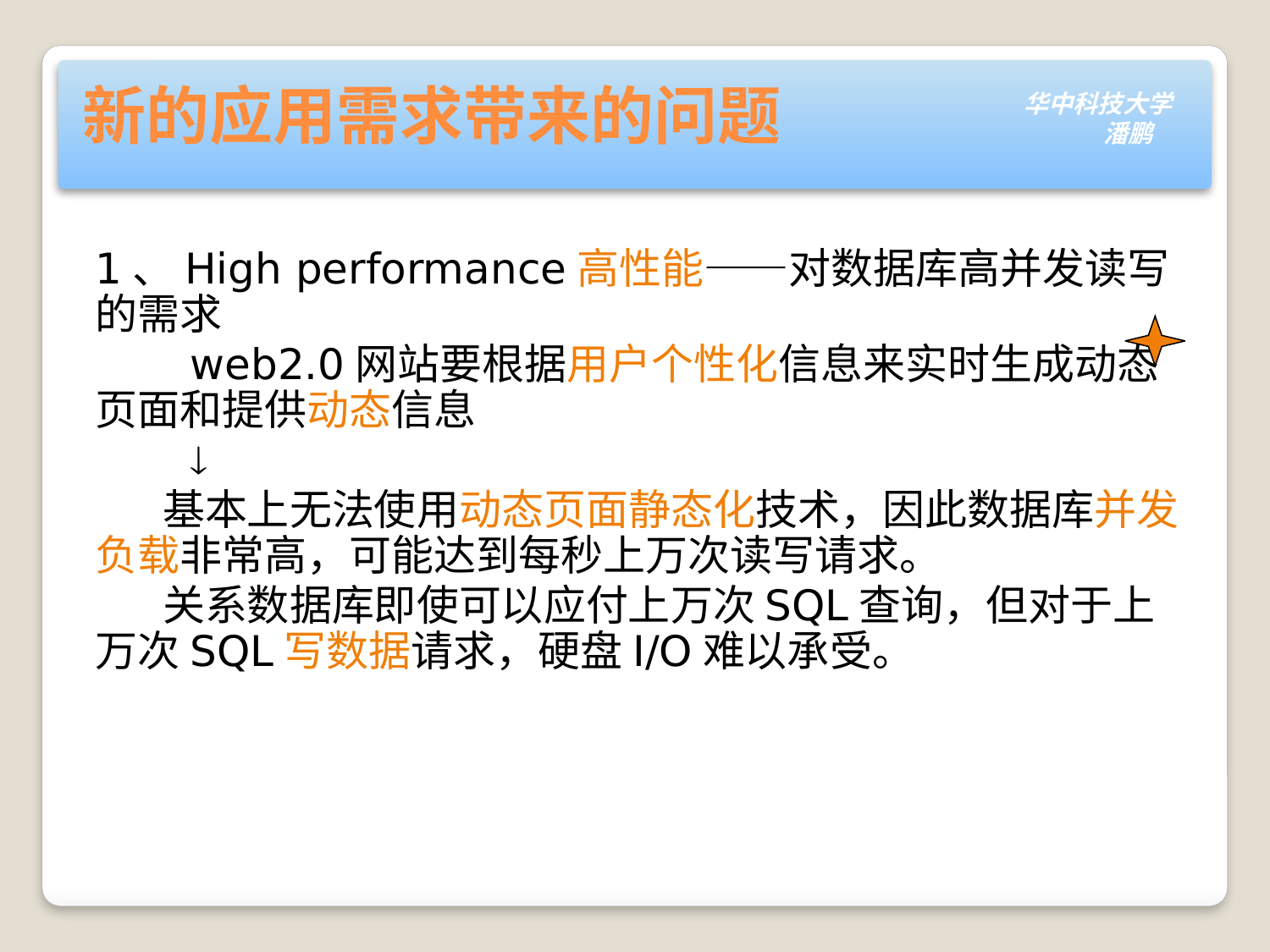

新的应用需求带来的问题
1、High performance高性能——对数据库高并发读写的需求
　　web2.0网站要根据用户个性化信息来实时生成动态页面和提供动态信息
       ↓
      基本上无法使用动态页面静态化技术，因此数据库并发负载非常高，可能达到每秒上万次读写请求。
      关系数据库即使可以应付上万次SQL查询，但对于上万次SQL写数据请求，硬盘I/O难以承受。